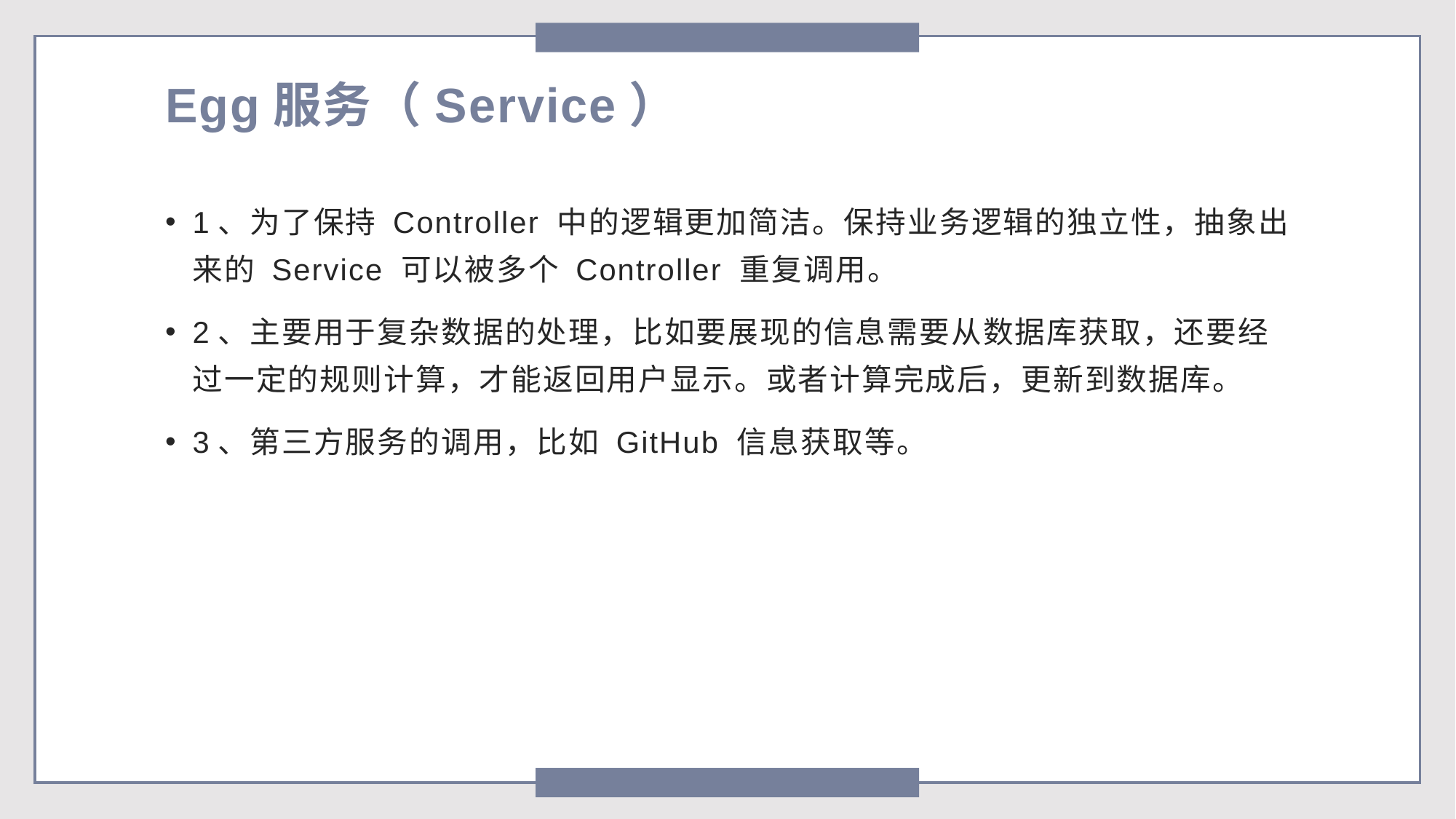

# Egg服务（Service）
1、为了保持 Controller 中的逻辑更加简洁。保持业务逻辑的独立性，抽象出来的 Service 可以被多个 Controller 重复调用。
2、主要用于复杂数据的处理，比如要展现的信息需要从数据库获取，还要经过一定的规则计算，才能返回用户显示。或者计算完成后，更新到数据库。
3、第三方服务的调用，比如 GitHub 信息获取等。